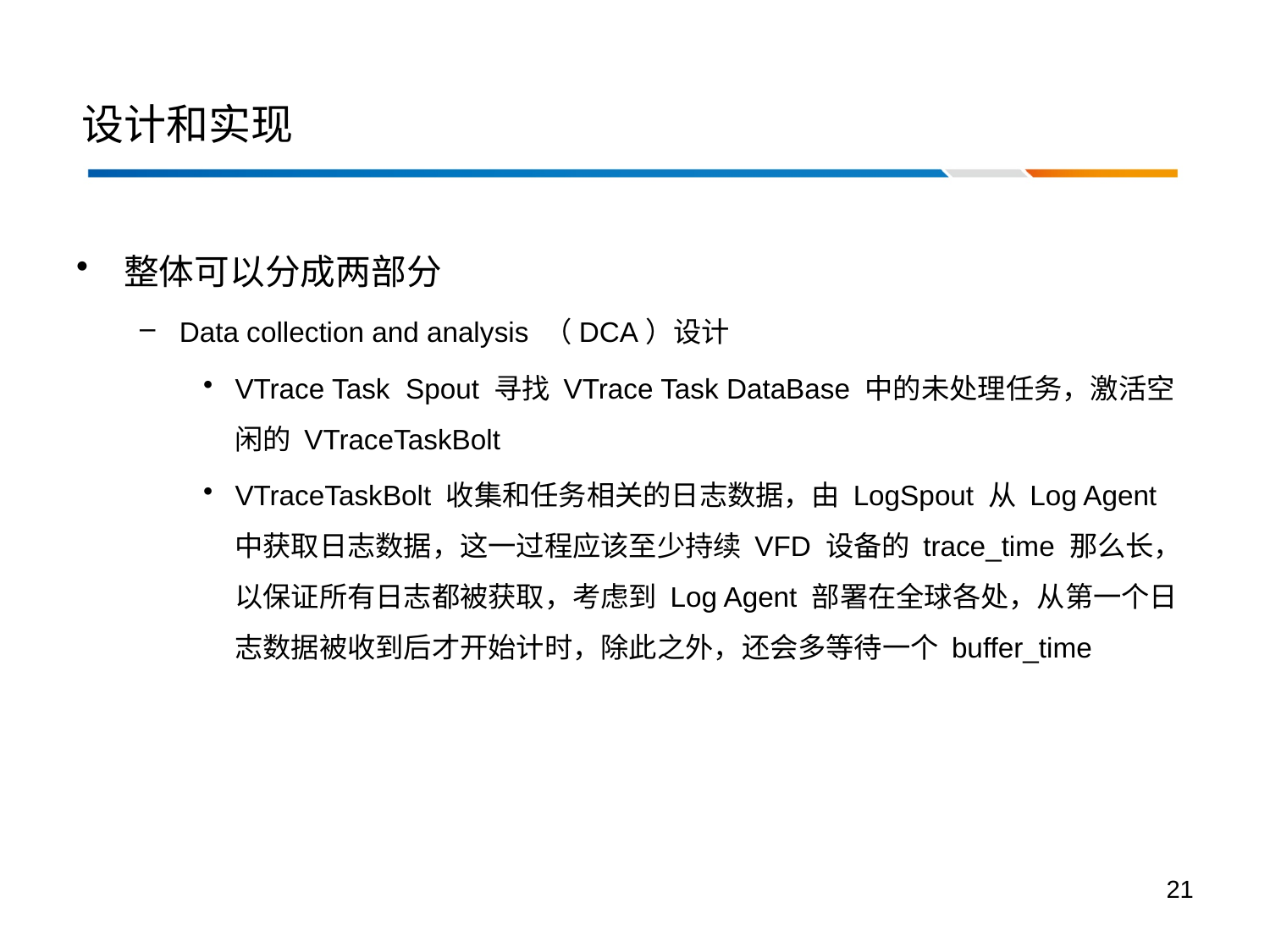

# 设计和实现
整体可以分成两部分
Data collection and analysis （DCA）设计
VTrace Task  Spout 寻找 VTrace Task DataBase 中的未处理任务，激活空闲的 VTraceTaskBolt
VTraceTaskBolt 收集和任务相关的日志数据，由 LogSpout 从 Log Agent 中获取日志数据，这一过程应该至少持续 VFD 设备的 trace_time 那么长，以保证所有日志都被获取，考虑到 Log Agent 部署在全球各处，从第一个日志数据被收到后才开始计时，除此之外，还会多等待一个 buffer_time

21